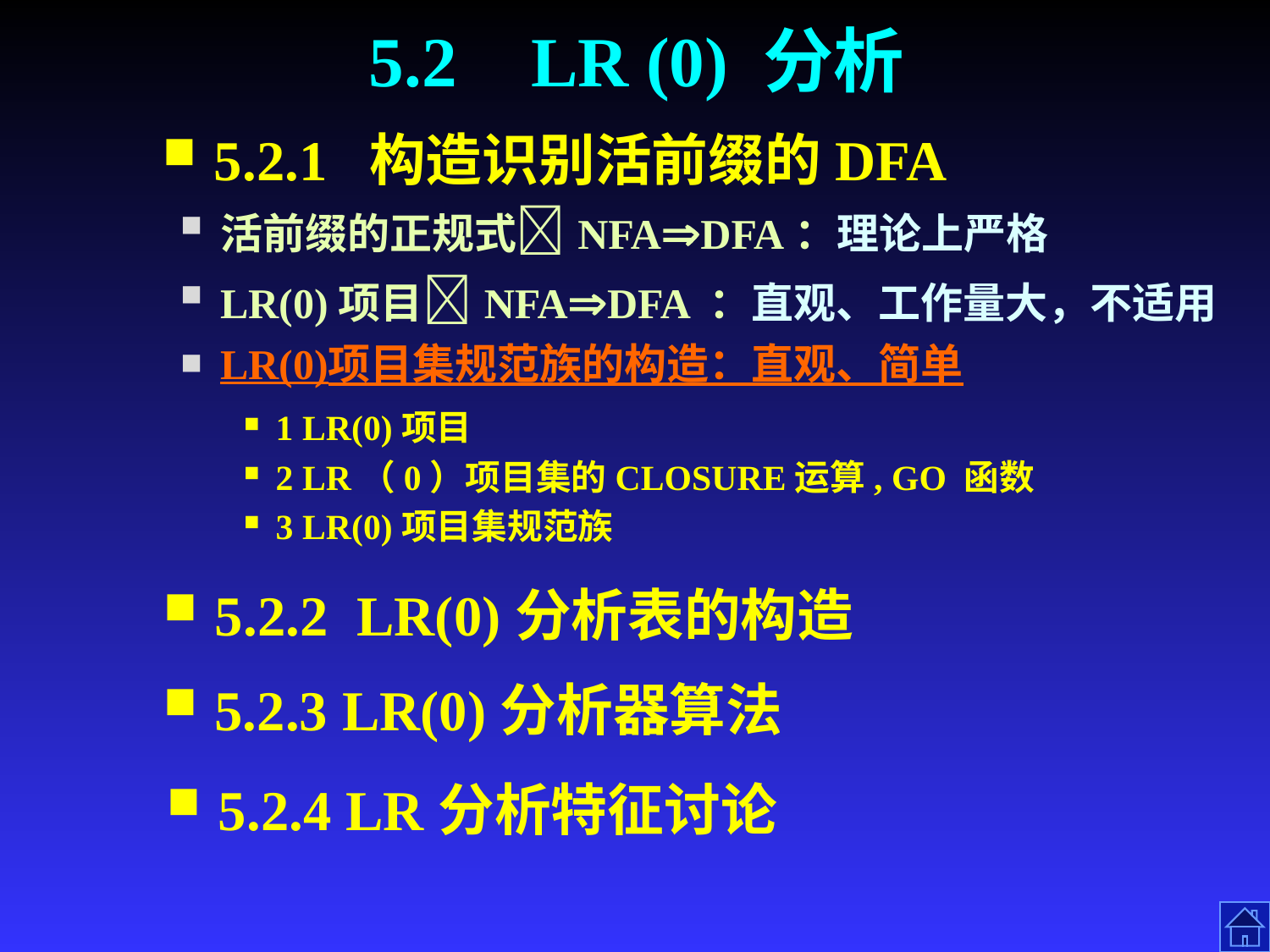

5.2	  LR (0) 分析
5.2.1  构造识别活前缀的DFA
活前缀的正规式⇒NFA⇒DFA：理论上严格
LR(0)项目⇒NFA⇒DFA ：直观、工作量大，不适用
LR(0)项目集规范族的构造：直观、简单
1 LR(0)项目
2 LR（0）项目集的CLOSURE运算, GO 函数
3 LR(0)项目集规范族
5.2.2  LR(0)分析表的构造
5.2.3 LR(0)分析器算法
5.2.4 LR分析特征讨论